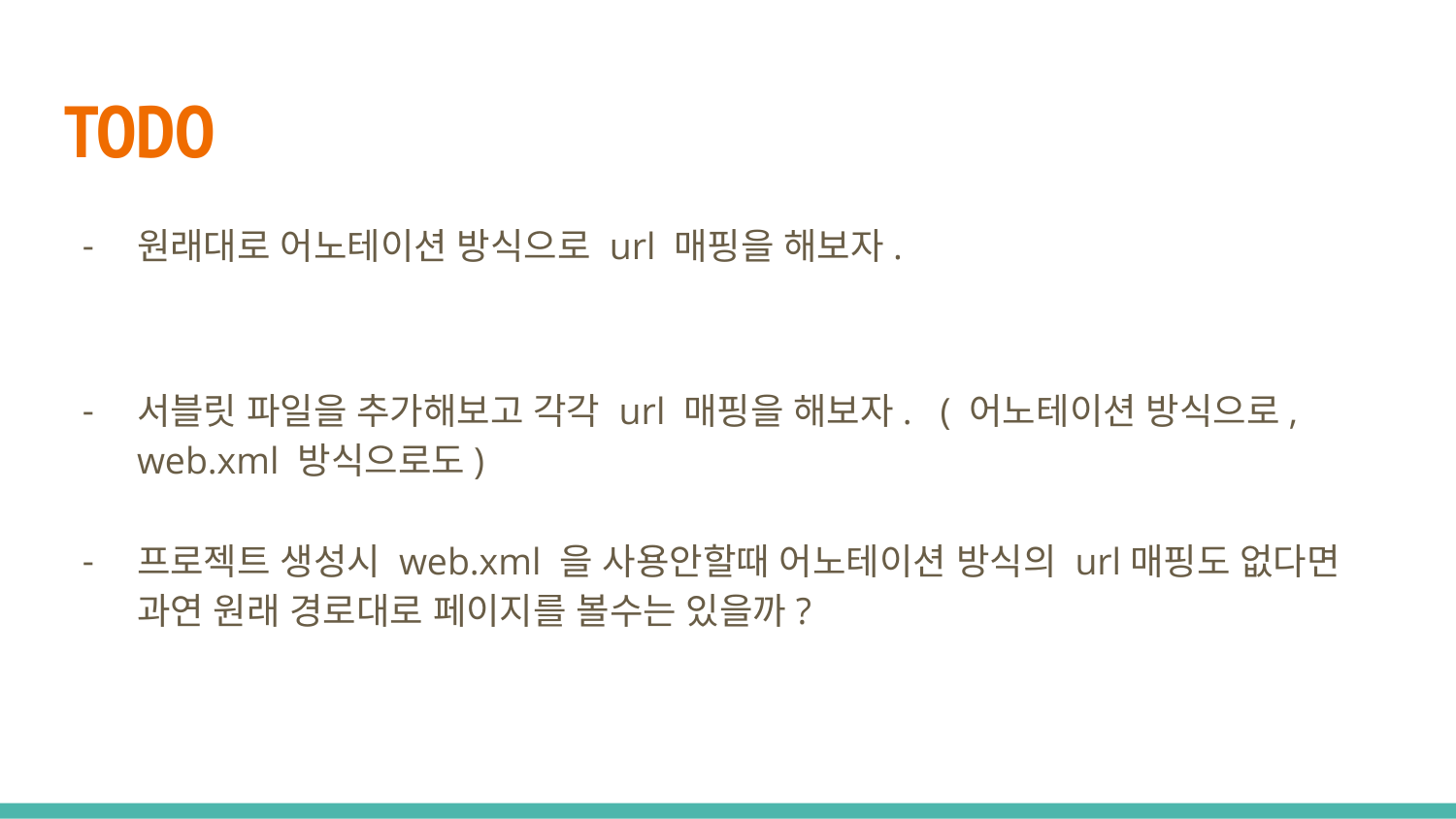

# TODO
원래대로 어노테이션 방식으로 url 매핑을 해보자.

서블릿 파일을 추가해보고 각각 url 매핑을 해보자.   ( 어노테이션 방식으로,  web.xml 방식으로도)
프로젝트 생성시 web.xml 을 사용안할때 어노테이션 방식의 url매핑도 없다면 과연 원래 경로대로 페이지를 볼수는 있을까?